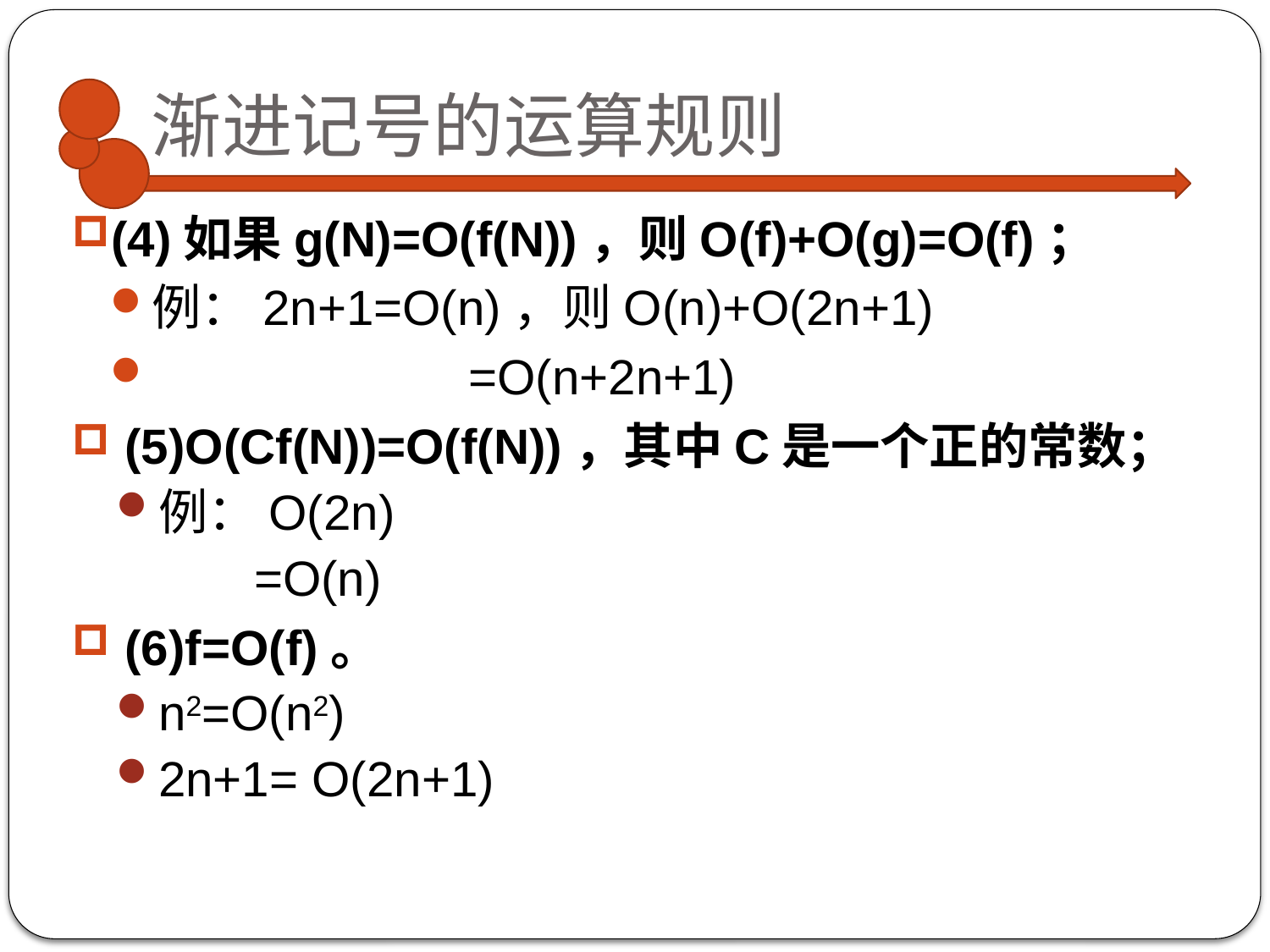

# 渐进记号的运算规则
(4)如果g(N)=O(f(N))，则O(f)+O(g)=O(f)；
例：2n+1=O(n)，则O(n)+O(2n+1)
                       =O(n+2n+1)
 (5)O(Cf(N))=O(f(N))，其中C是一个正的常数；
例：O(2n)
          =O(n)
 (6)f=O(f)。
n2=O(n2)
2n+1= O(2n+1)